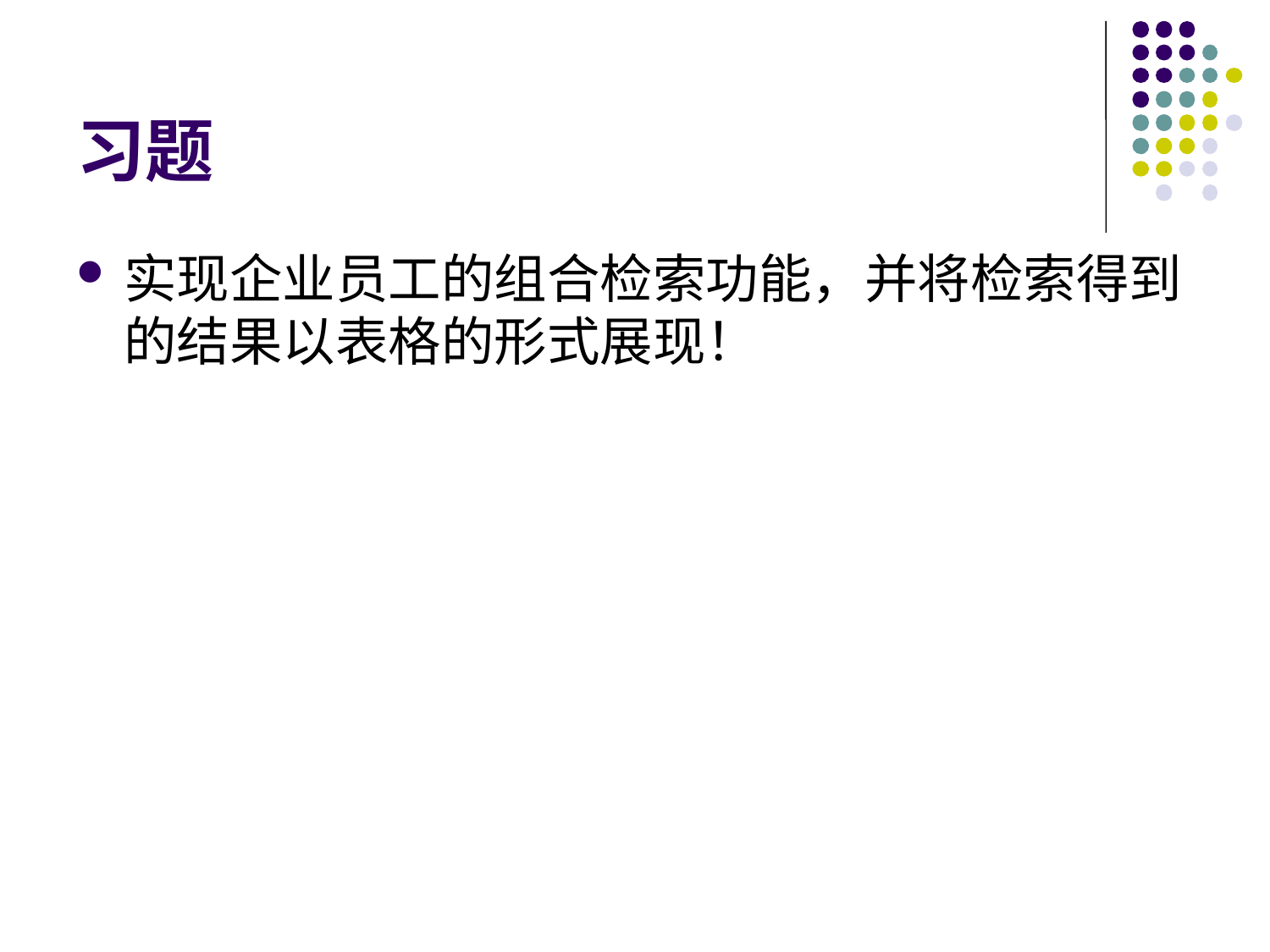

# 习题
实现企业员工的组合检索功能，并将检索得到的结果以表格的形式展现！